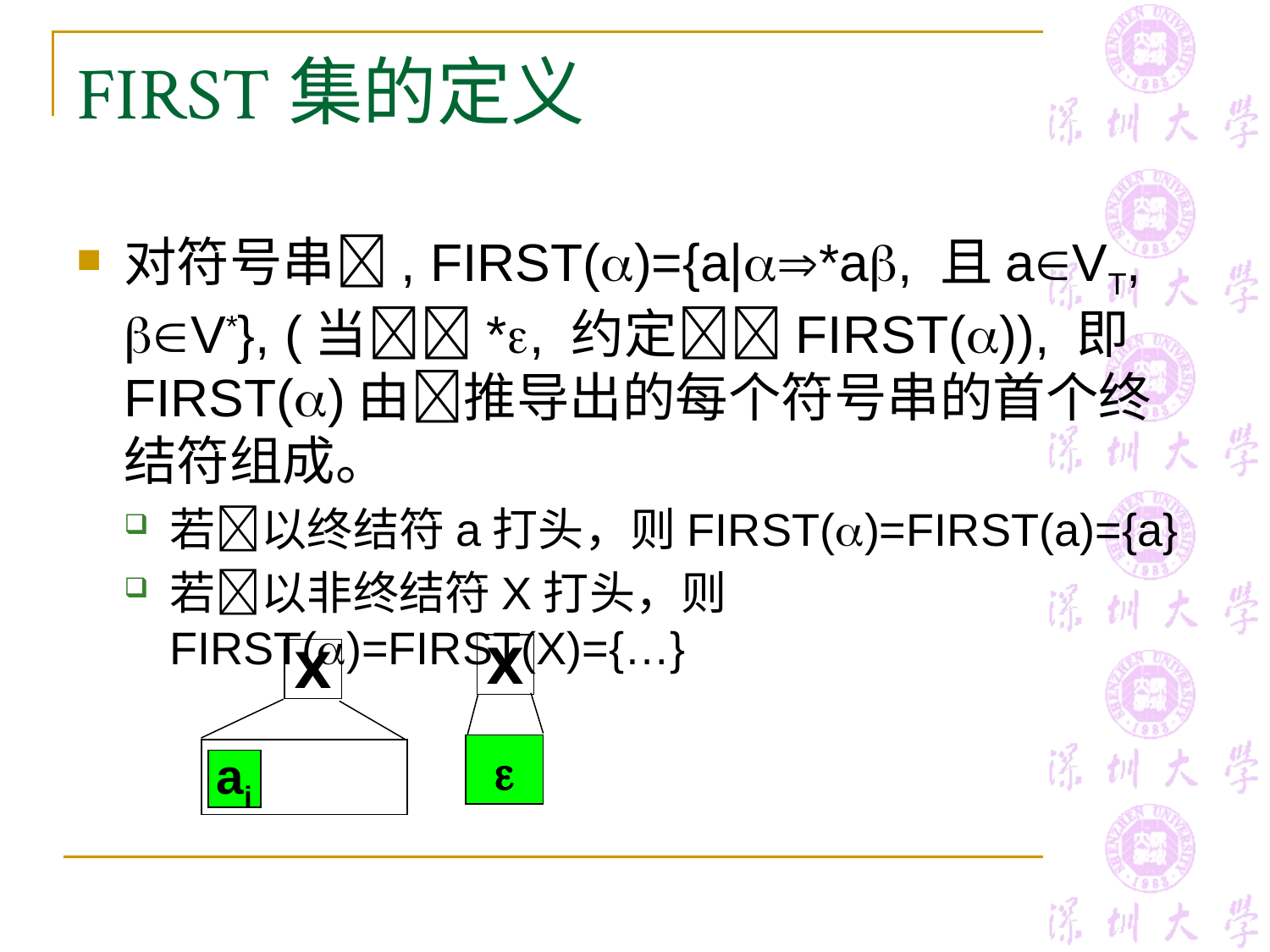

# FIRST集的定义
对符号串α, FIRST(α)={a|α⇒*aβ, 且a∈VT, β∈V*}, (当α⇒*ε, 约定ε∈FIRST(α)), 即FIRST(α)由α推导出的每个符号串的首个终结符组成。
若α以终结符a打头，则FIRST(α)=FIRST(a)={a}
若α以非终结符X打头，则FIRST(α)=FIRST(X)={…}

X

ε
X

ai